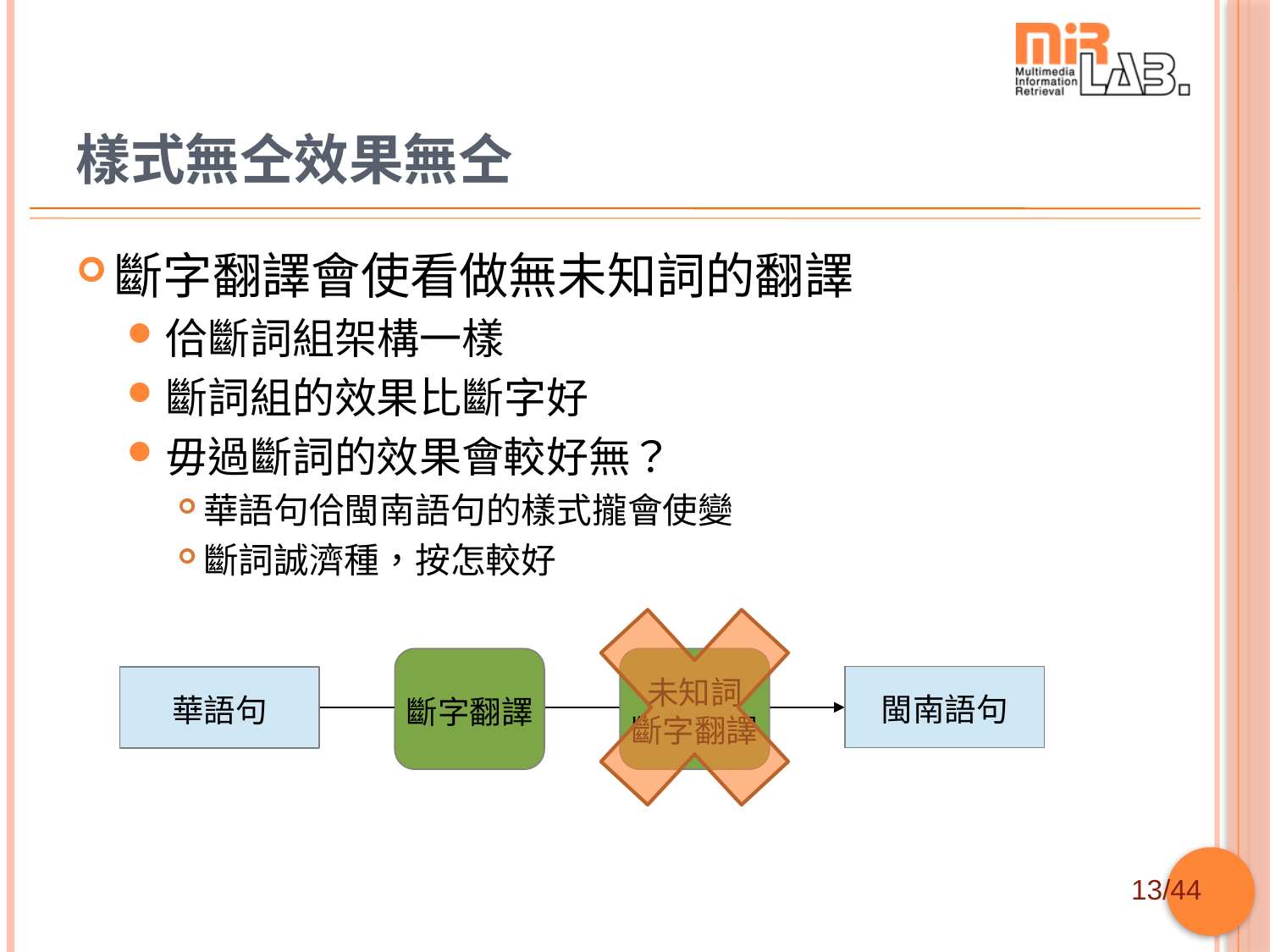

# 樣式無仝效果無仝
斷字翻譯會使看做無未知詞的翻譯
佮斷詞組架構一樣
斷詞組的效果比斷字好
毋過斷詞的效果會較好無？
華語句佮閩南語句的樣式攏會使變
斷詞誠濟種，按怎較好

斷字翻譯
未知詞
斷字翻譯
閩南語句
華語句